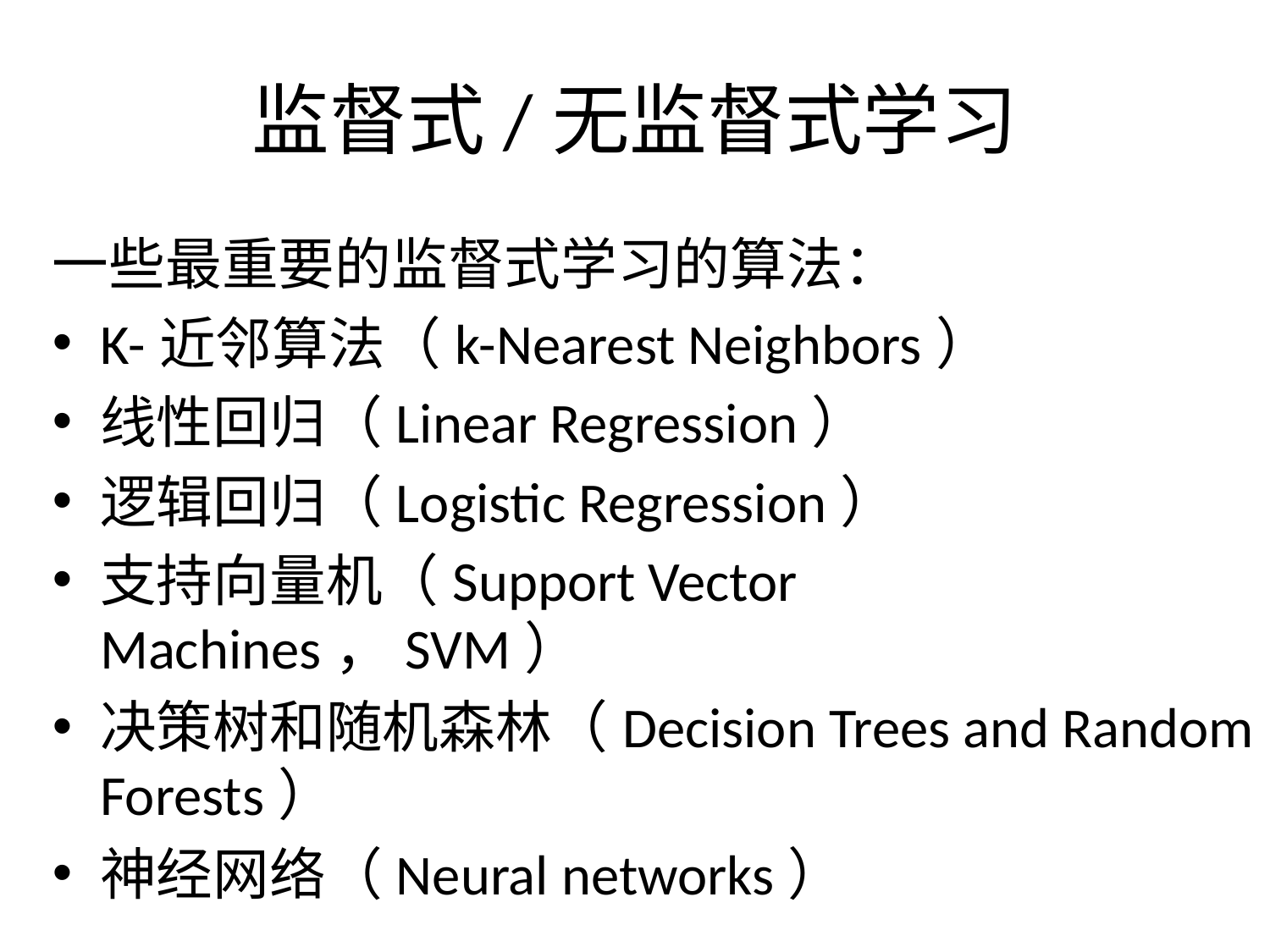

# 监督式/无监督式学习
一些最重要的监督式学习的算法：
K-近邻算法（k-Nearest Neighbors）
线性回归（Linear Regression）
逻辑回归（Logistic Regression）
支持向量机（Support Vector Machines，SVM）
决策树和随机森林（Decision Trees and Random Forests）
神经网络（Neural networks）